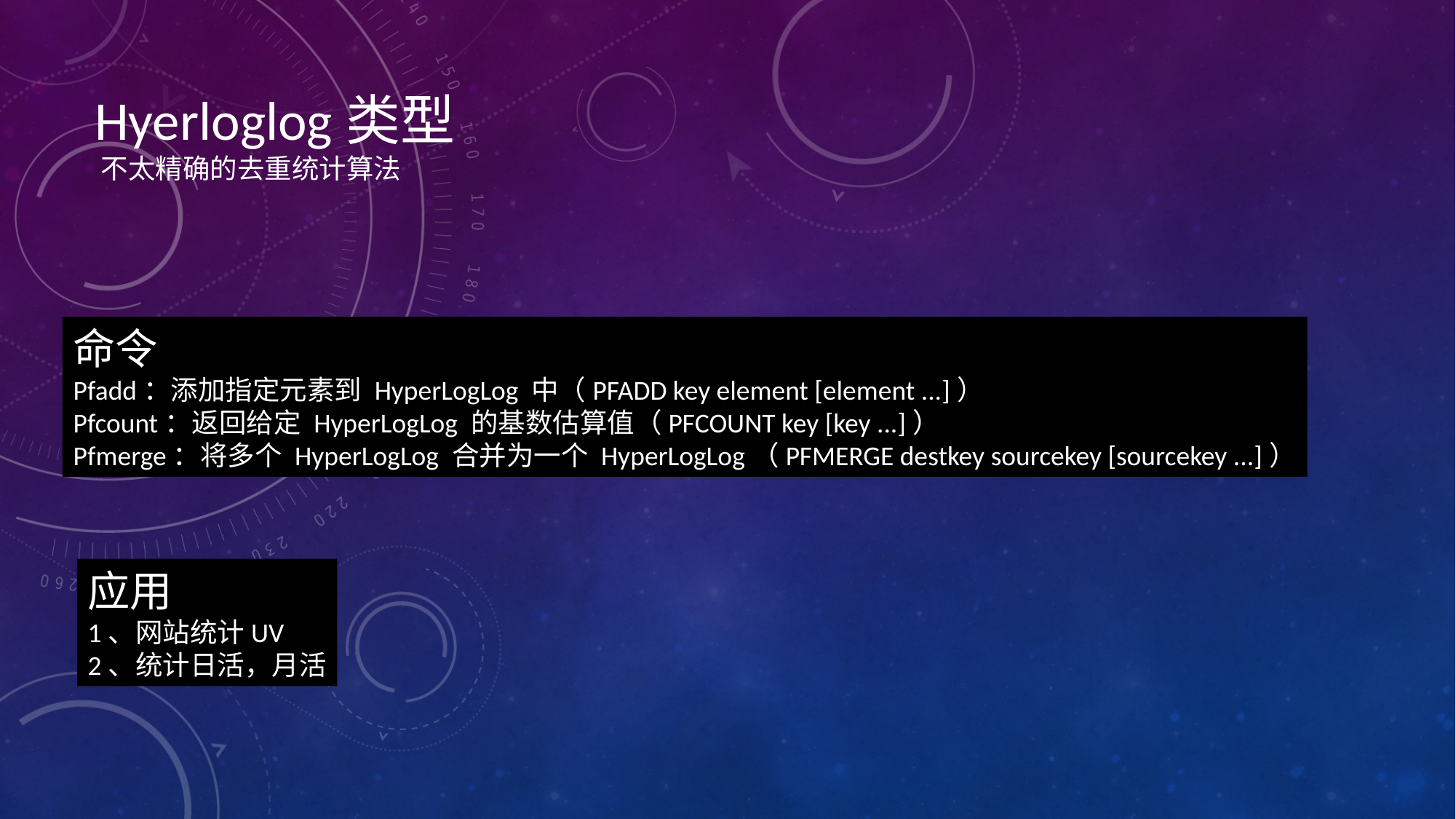

Hyerloglog类型
不太精确的去重统计算法
命令
Pfadd：添加指定元素到 HyperLogLog 中（PFADD key element [element ...]）
Pfcount：返回给定 HyperLogLog 的基数估算值（PFCOUNT key [key ...]）
Pfmerge：将多个 HyperLogLog 合并为一个 HyperLogLog（PFMERGE destkey sourcekey [sourcekey ...]）
应用
1、网站统计UV
2、统计日活，月活